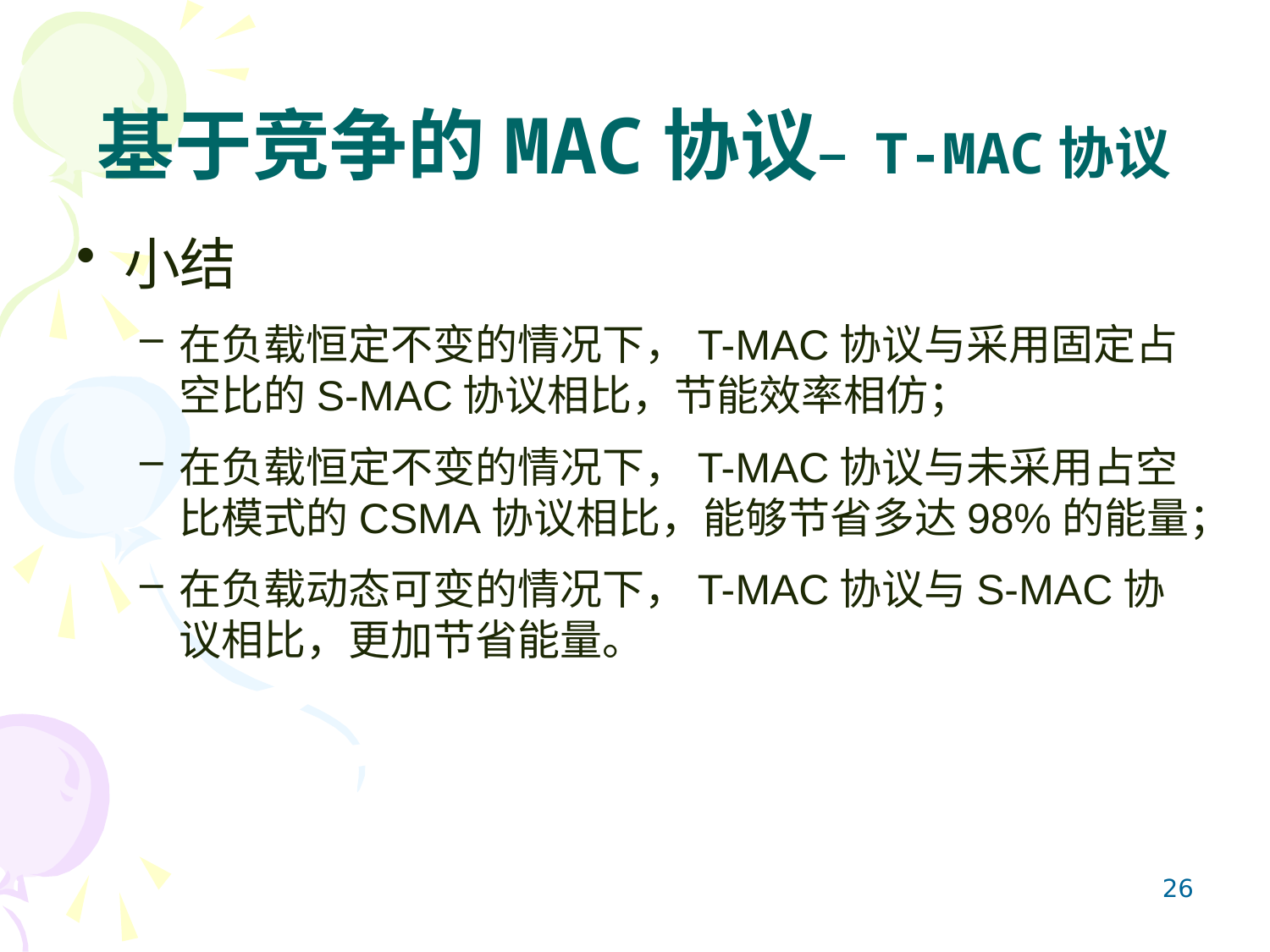

# 基于竞争的MAC协议– T-MAC协议
小结
在负载恒定不变的情况下，T-MAC协议与采用固定占空比的S-MAC协议相比，节能效率相仿；
在负载恒定不变的情况下，T-MAC协议与未采用占空比模式的CSMA协议相比，能够节省多达98%的能量；
在负载动态可变的情况下，T-MAC协议与S-MAC协议相比，更加节省能量。
26